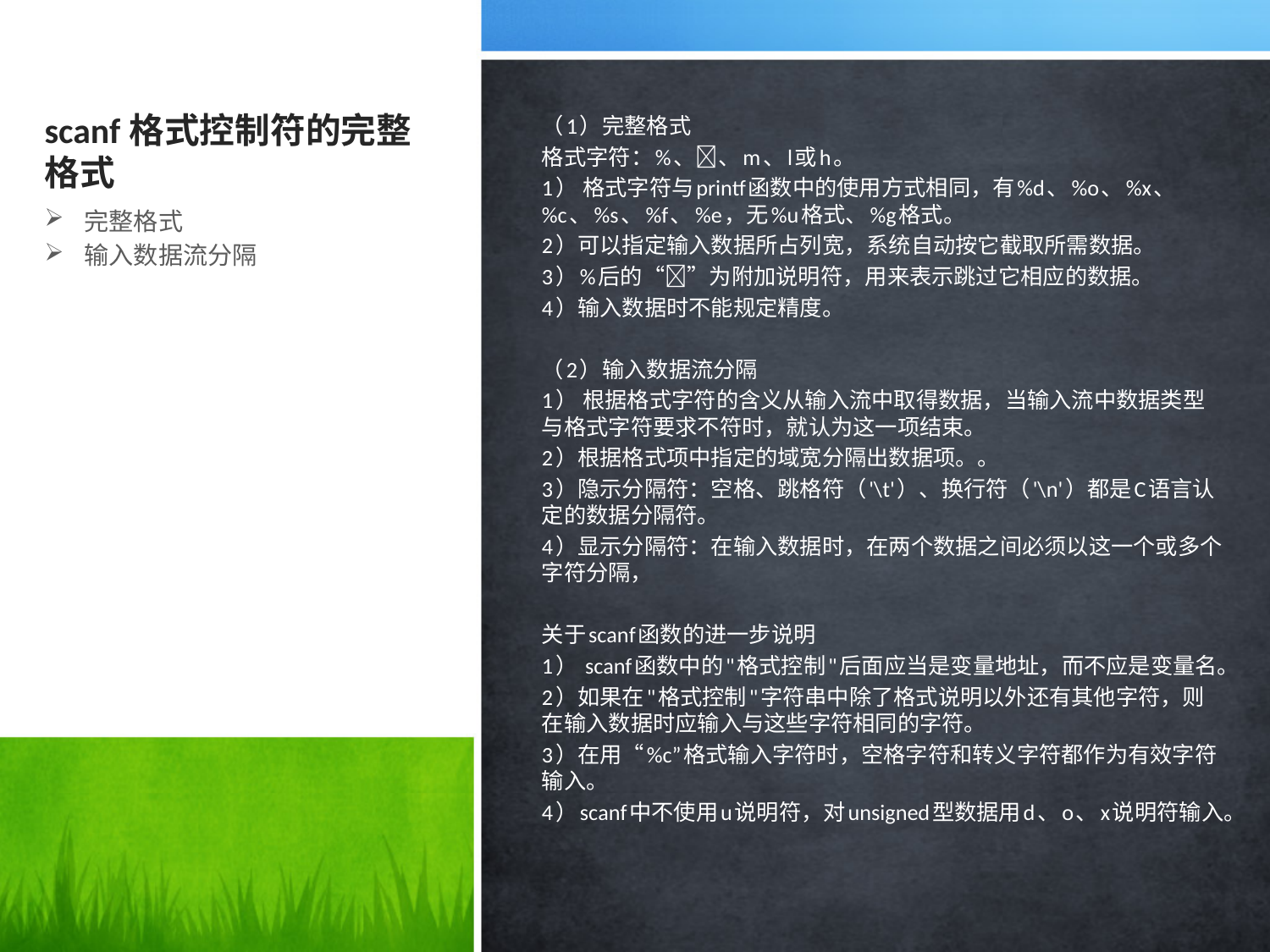

# scanf格式控制符的完整格式
（1）完整格式
格式字符：%、∗、m、l或h。
1） 格式字符与printf函数中的使用方式相同，有%d、%o、%x、%c、%s、%f、%e，无%u格式、%g格式。
2）可以指定输入数据所占列宽，系统自动按它截取所需数据。
3）%后的“∗”为附加说明符，用来表示跳过它相应的数据。
4）输入数据时不能规定精度。

（2）输入数据流分隔
1） 根据格式字符的含义从输入流中取得数据，当输入流中数据类型与格式字符要求不符时，就认为这一项结束。
2）根据格式项中指定的域宽分隔出数据项。。
3）隐示分隔符：空格、跳格符（'\t'）、换行符（'\n'）都是C语言认定的数据分隔符。
4）显示分隔符：在输入数据时，在两个数据之间必须以这一个或多个字符分隔，

关于scanf函数的进一步说明
1） scanf函数中的"格式控制"后面应当是变量地址，而不应是变量名。
2）如果在"格式控制"字符串中除了格式说明以外还有其他字符，则在输入数据时应输入与这些字符相同的字符。
3）在用“%c”格式输入字符时，空格字符和转义字符都作为有效字符输入。
4）scanf中不使用u说明符，对unsigned型数据用d、o、x说明符输入。

完整格式
输入数据流分隔